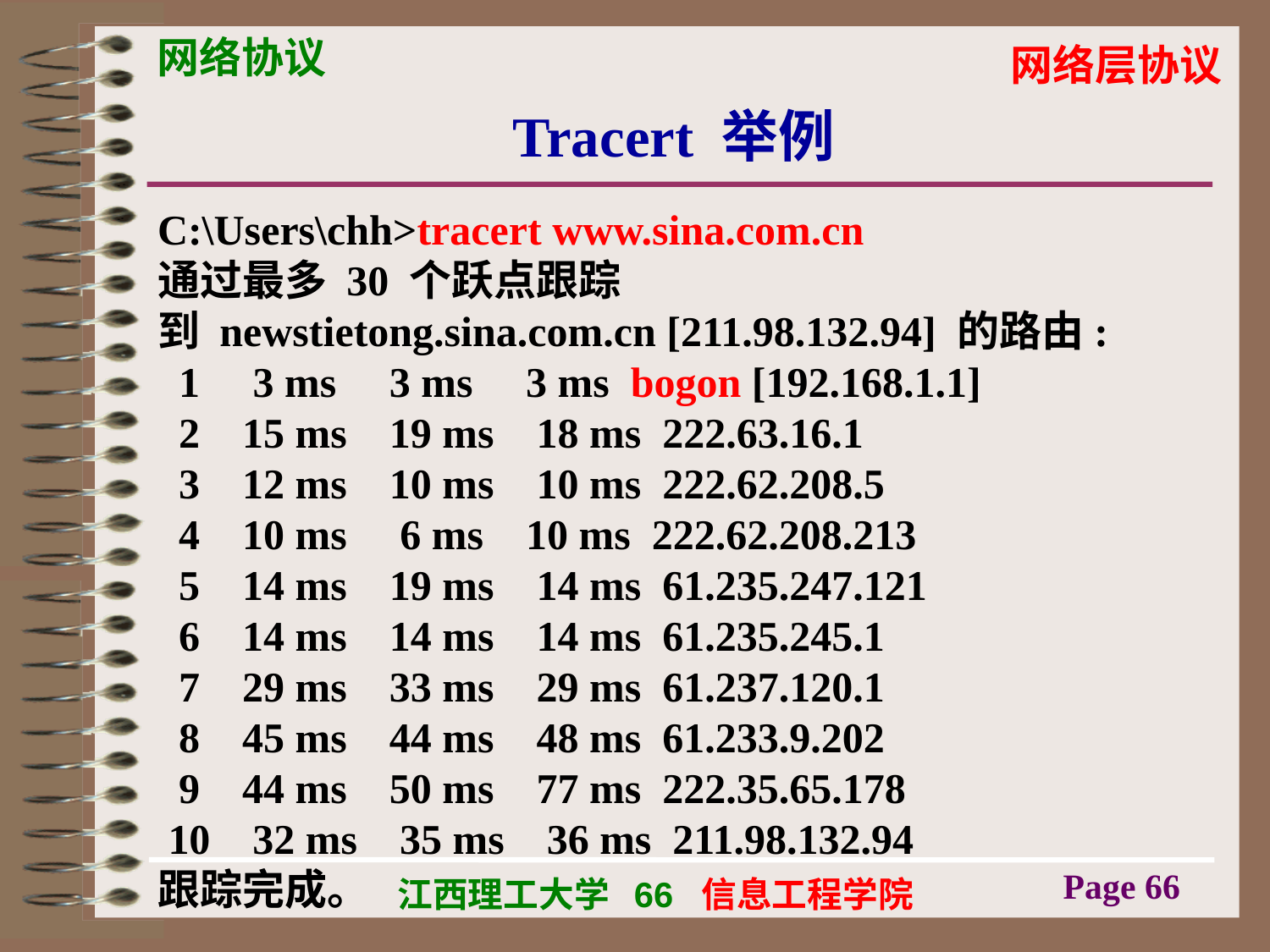

# Tracert 举例
C:\Users\chh>tracert www.sina.com.cn
通过最多 30 个跃点跟踪
到 newstietong.sina.com.cn [211.98.132.94] 的路由:
  1     3 ms     3 ms     3 ms  bogon [192.168.1.1]
  2    15 ms    19 ms    18 ms  222.63.16.1
  3    12 ms    10 ms    10 ms  222.62.208.5
  4    10 ms     6 ms    10 ms  222.62.208.213
  5    14 ms    19 ms    14 ms  61.235.247.121
  6    14 ms    14 ms    14 ms  61.235.245.1
  7    29 ms    33 ms    29 ms  61.237.120.1
  8    45 ms    44 ms    48 ms  61.233.9.202
  9    44 ms    50 ms    77 ms  222.35.65.178
 10    32 ms    35 ms    36 ms  211.98.132.94
跟踪完成。
Page 66